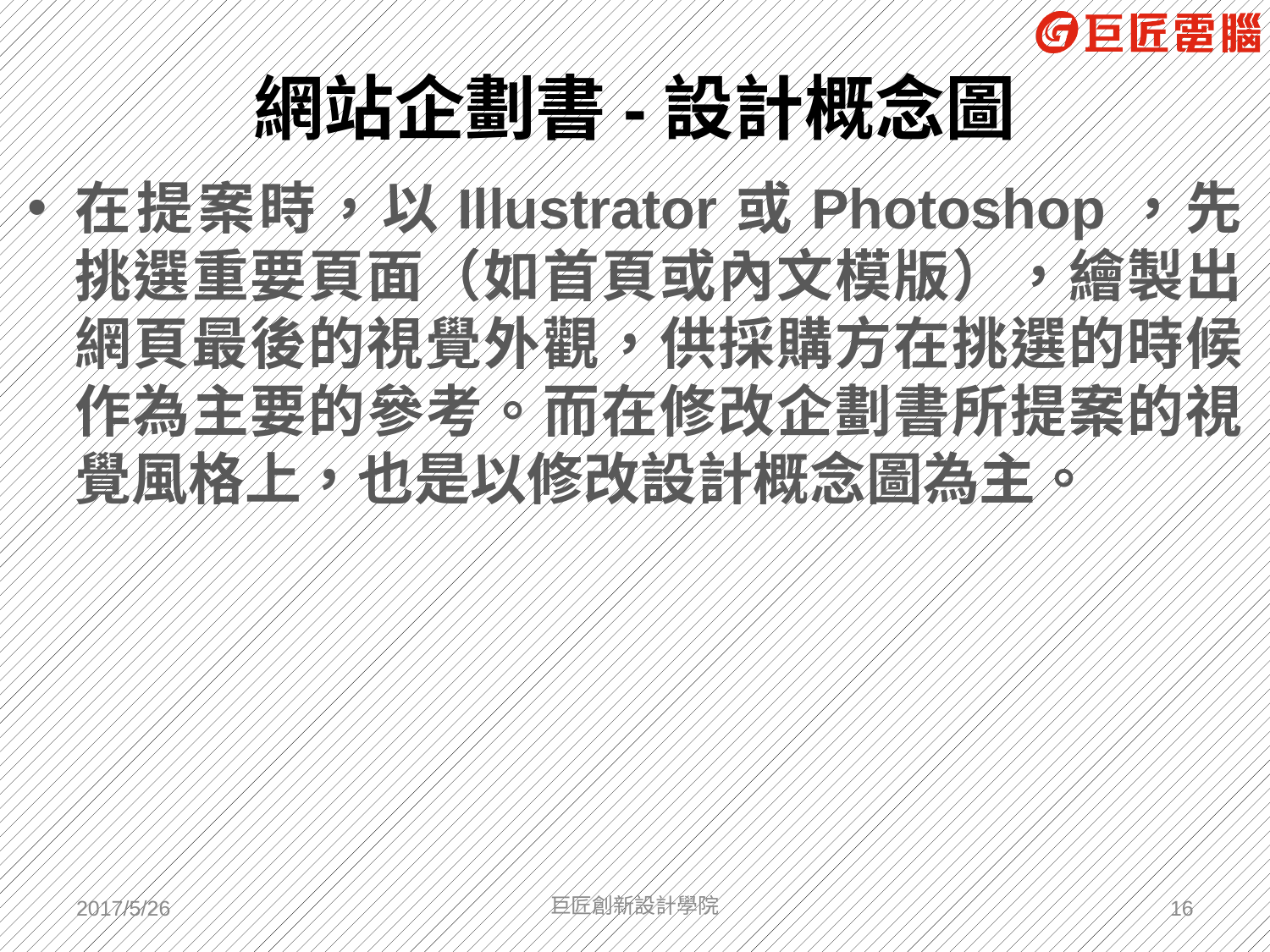

# 網站企劃書-設計概念圖
在提案時，以Illustrator或Photoshop，先挑選重要頁面（如首頁或內文模版），繪製出網頁最後的視覺外觀，供採購方在挑選的時候作為主要的參考。而在修改企劃書所提案的視覺風格上，也是以修改設計概念圖為主。
2017/5/26
巨匠創新設計學院
16